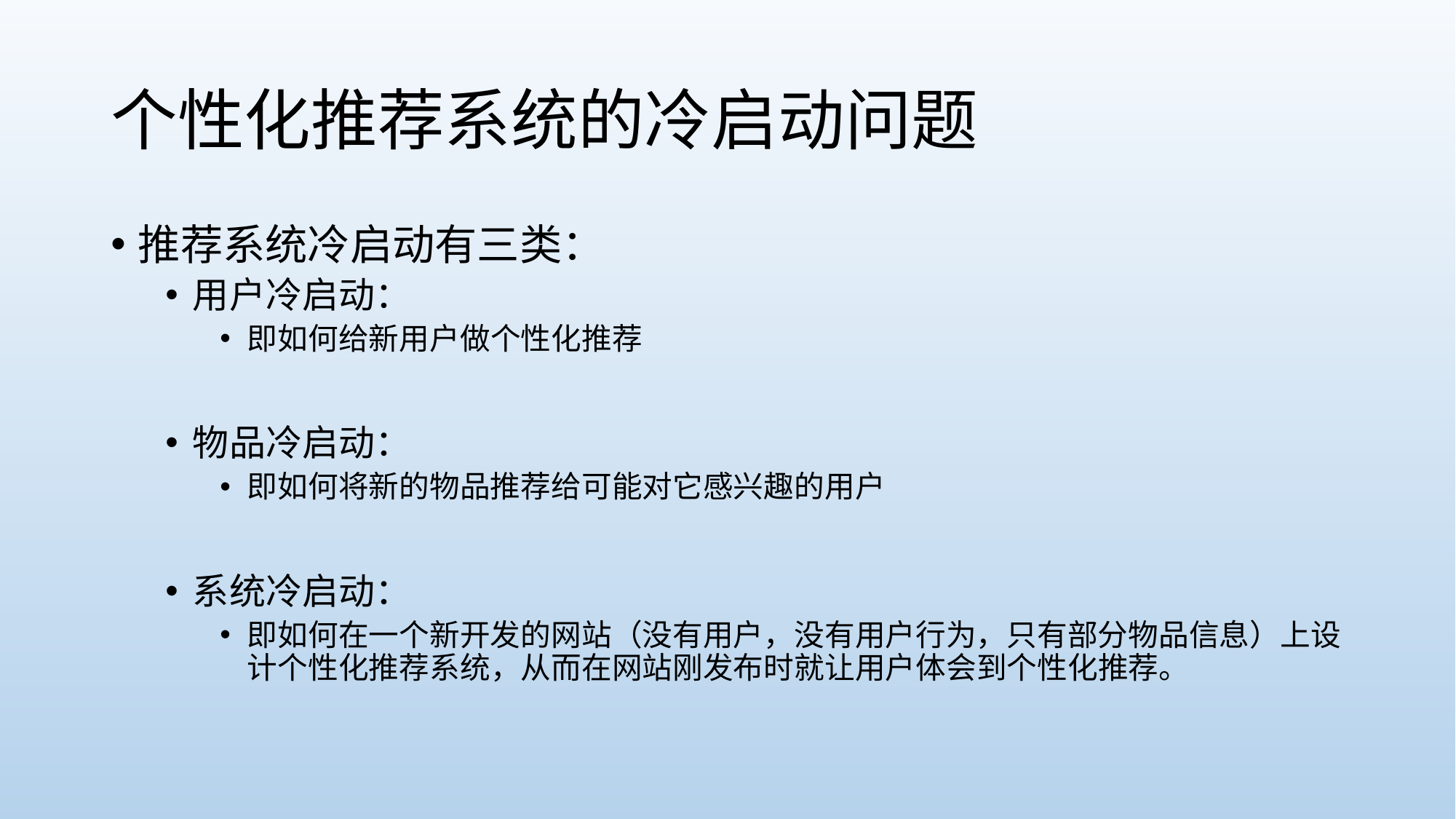

# 个性化推荐系统的冷启动问题
推荐系统冷启动有三类：
用户冷启动：
即如何给新用户做个性化推荐

物品冷启动：
即如何将新的物品推荐给可能对它感兴趣的用户

系统冷启动：
即如何在一个新开发的网站（没有用户，没有用户行为，只有部分物品信息）上设计个性化推荐系统，从而在网站刚发布时就让用户体会到个性化推荐。